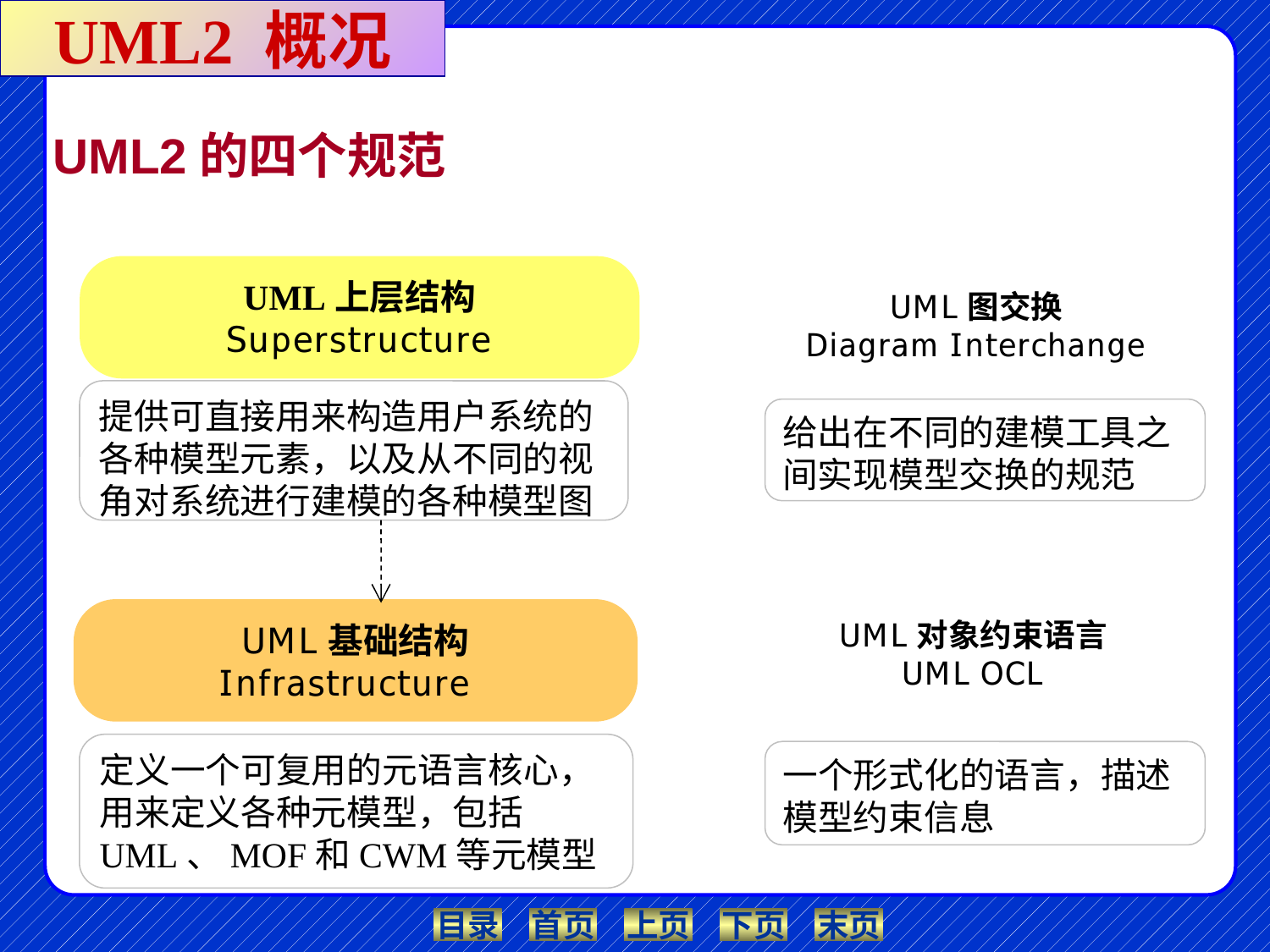

113
UML2 概况
UML2的四个规范
UML上层结构
Superstructure
提供可直接用来构造用户系统的各种模型元素，以及从不同的视角对系统进行建模的各种模型图

UML图交换
Diagram Interchange
给出在不同的建模工具之间实现模型交换的规范
UML对象约束语言
UML OCL
一个形式化的语言，描述模型约束信息
UML基础结构
Infrastructure
定义一个可复用的元语言核心，用来定义各种元模型，包括UML、MOF和CWM等元模型